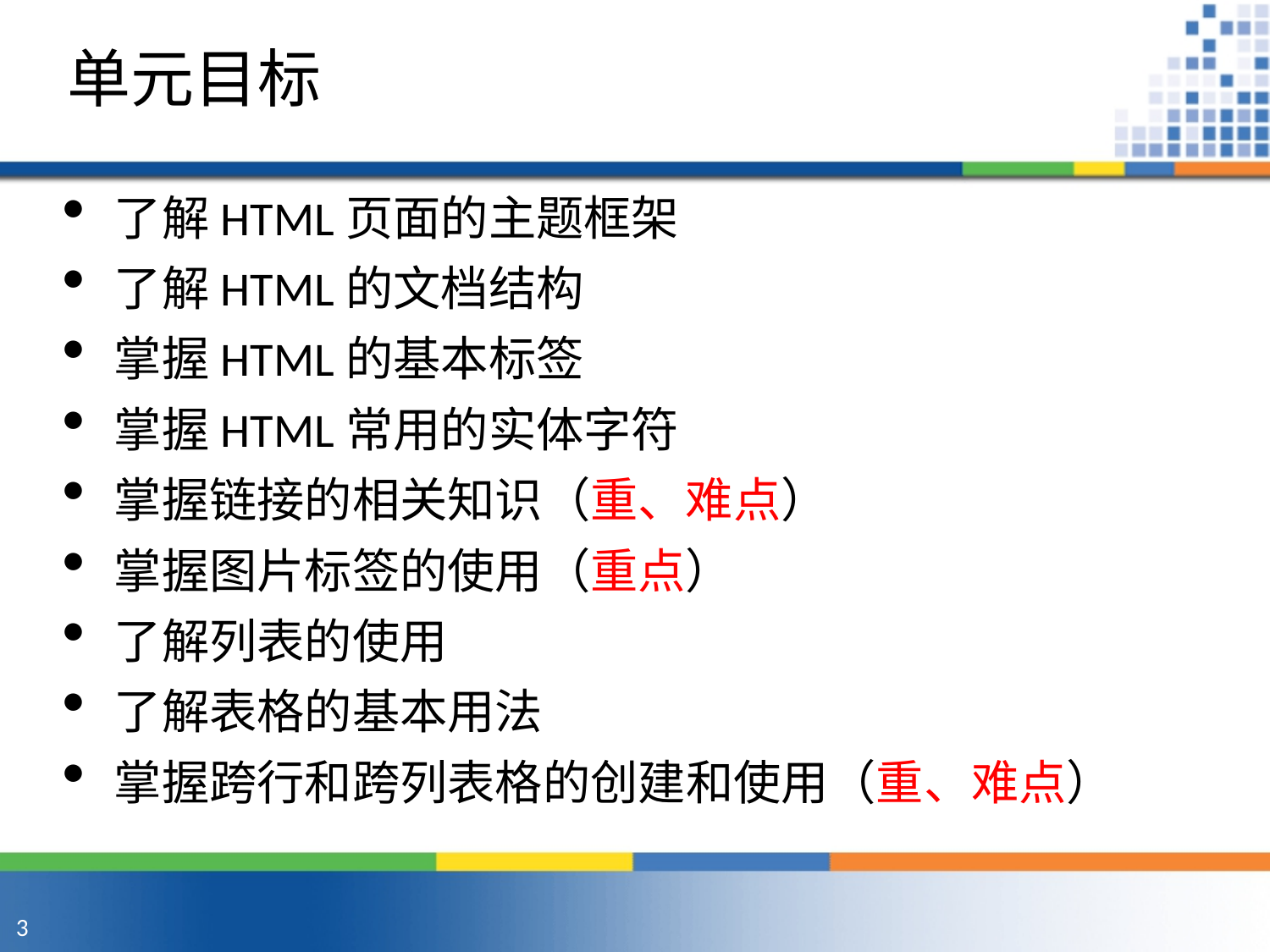

单元目标
了解HTML页面的主题框架
了解HTML的文档结构
掌握HTML的基本标签
掌握HTML常用的实体字符
掌握链接的相关知识（重、难点）
掌握图片标签的使用（重点）
了解列表的使用
了解表格的基本用法
掌握跨行和跨列表格的创建和使用（重、难点）
•

•

•

•

•

•

•

•

•
3